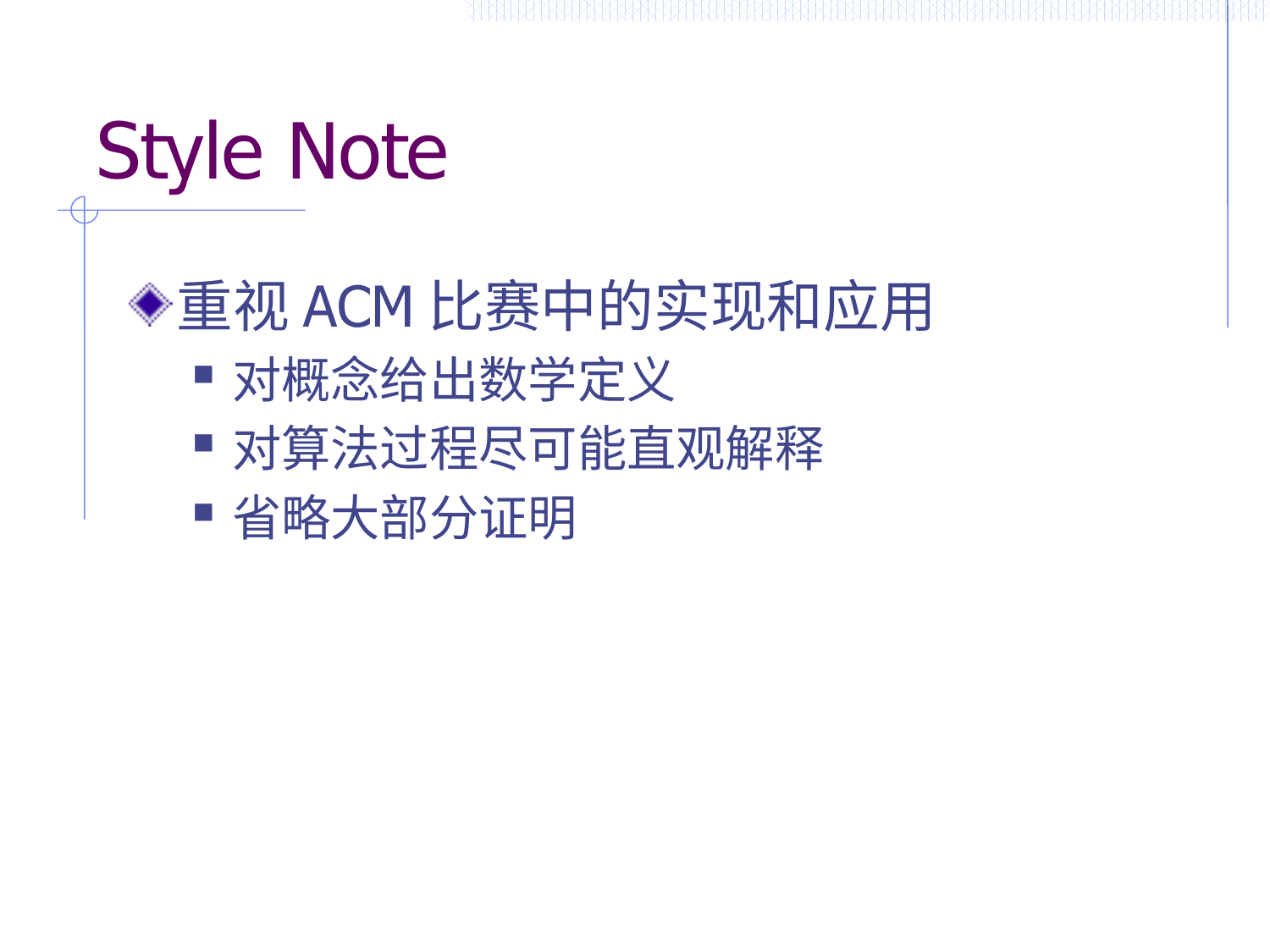

# Style Note
重视ACM比赛中的实现和应用
对概念给出数学定义
对算法过程尽可能直观解释
省略大部分证明